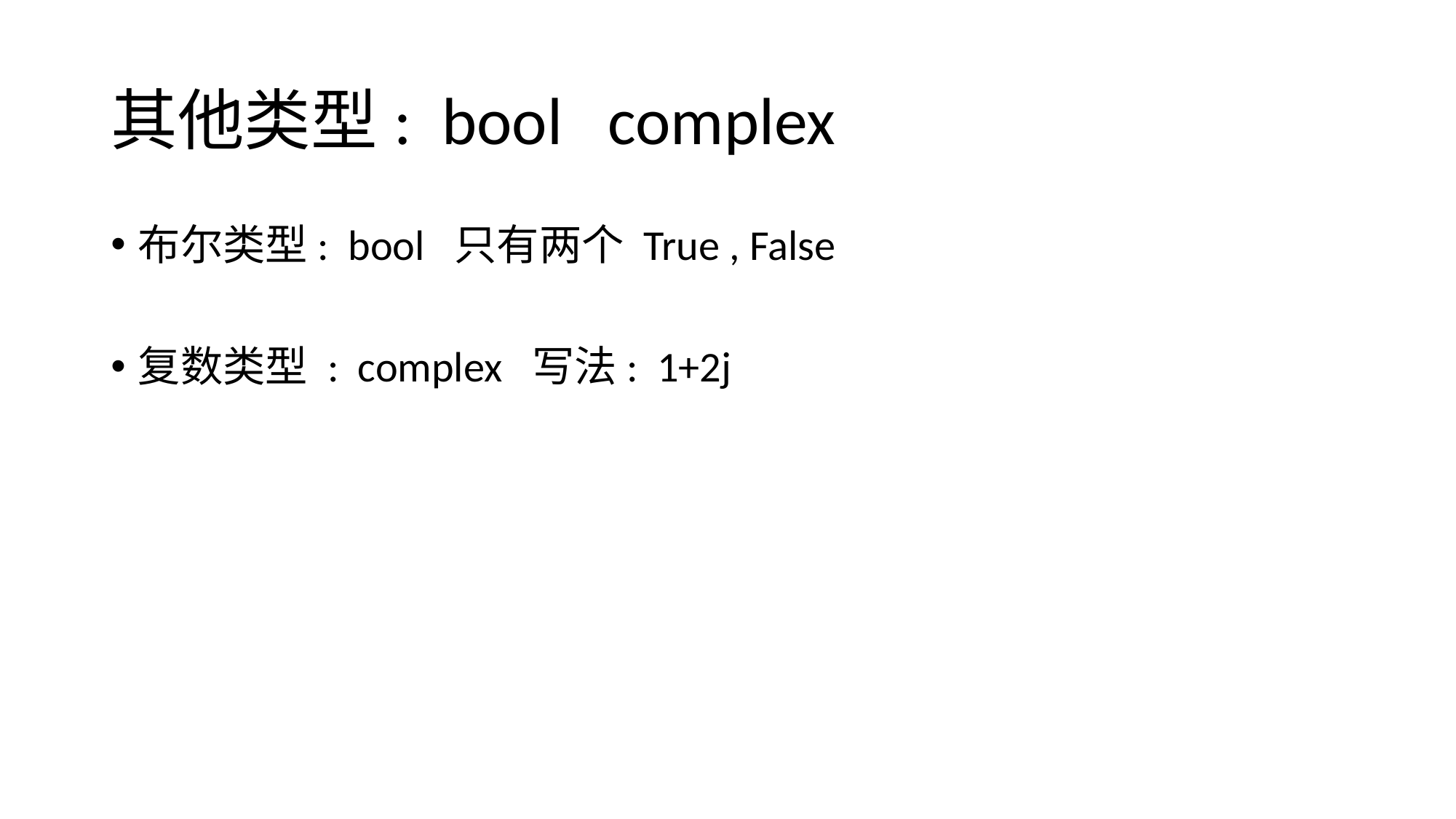

# 其他类型:  bool   complex
布尔类型:  bool  只有两个 True , False

复数类型 :  complex  写法:  1+2j